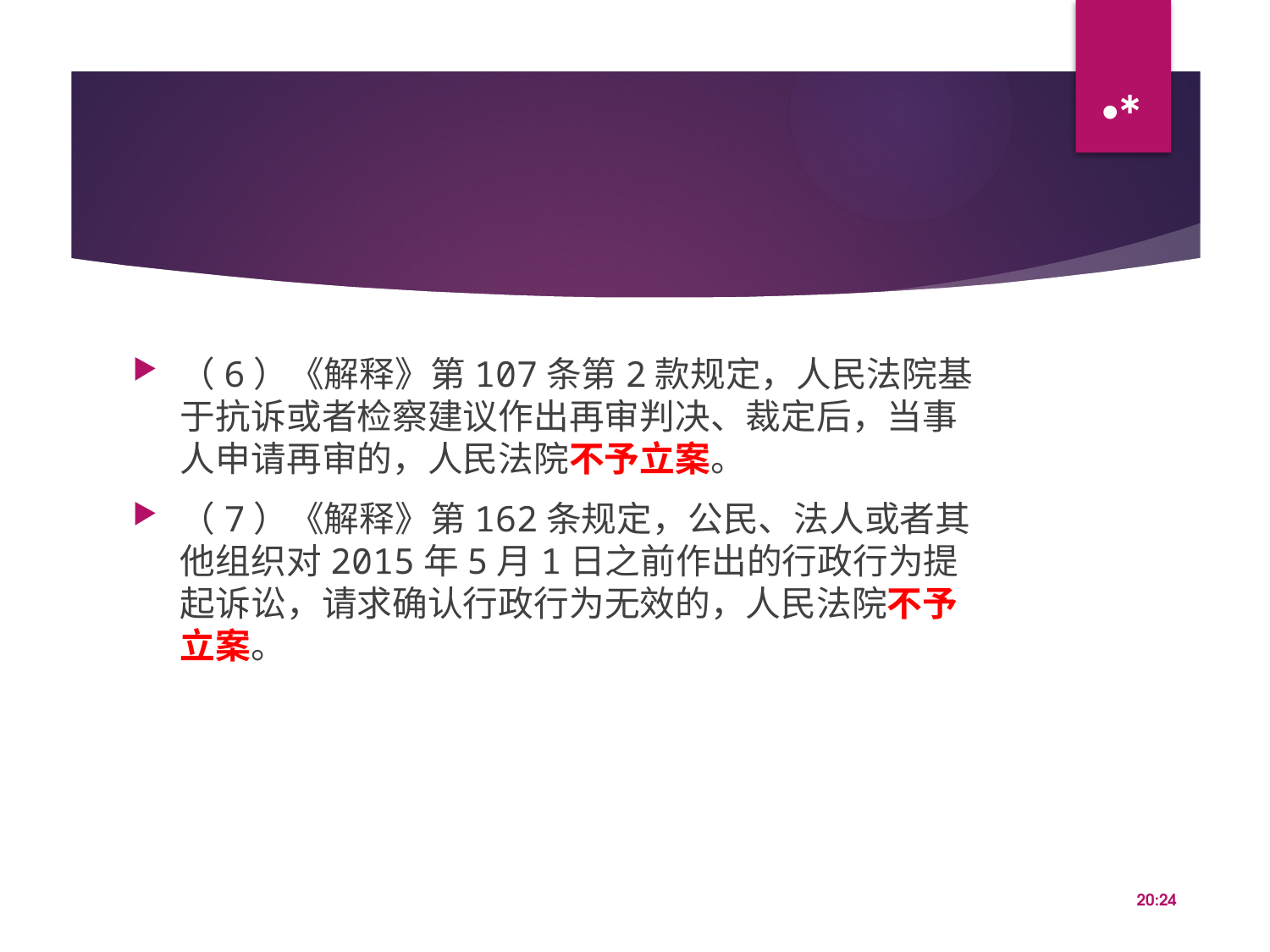

*
#
（6）《解释》第107条第2款规定，人民法院基于抗诉或者检察建议作出再审判决、裁定后，当事人申请再审的，人民法院不予立案。
（7）《解释》第162条规定，公民、法人或者其他组织对2015年5月1日之前作出的行政行为提起诉讼，请求确认行政行为无效的，人民法院不予立案。

20:24